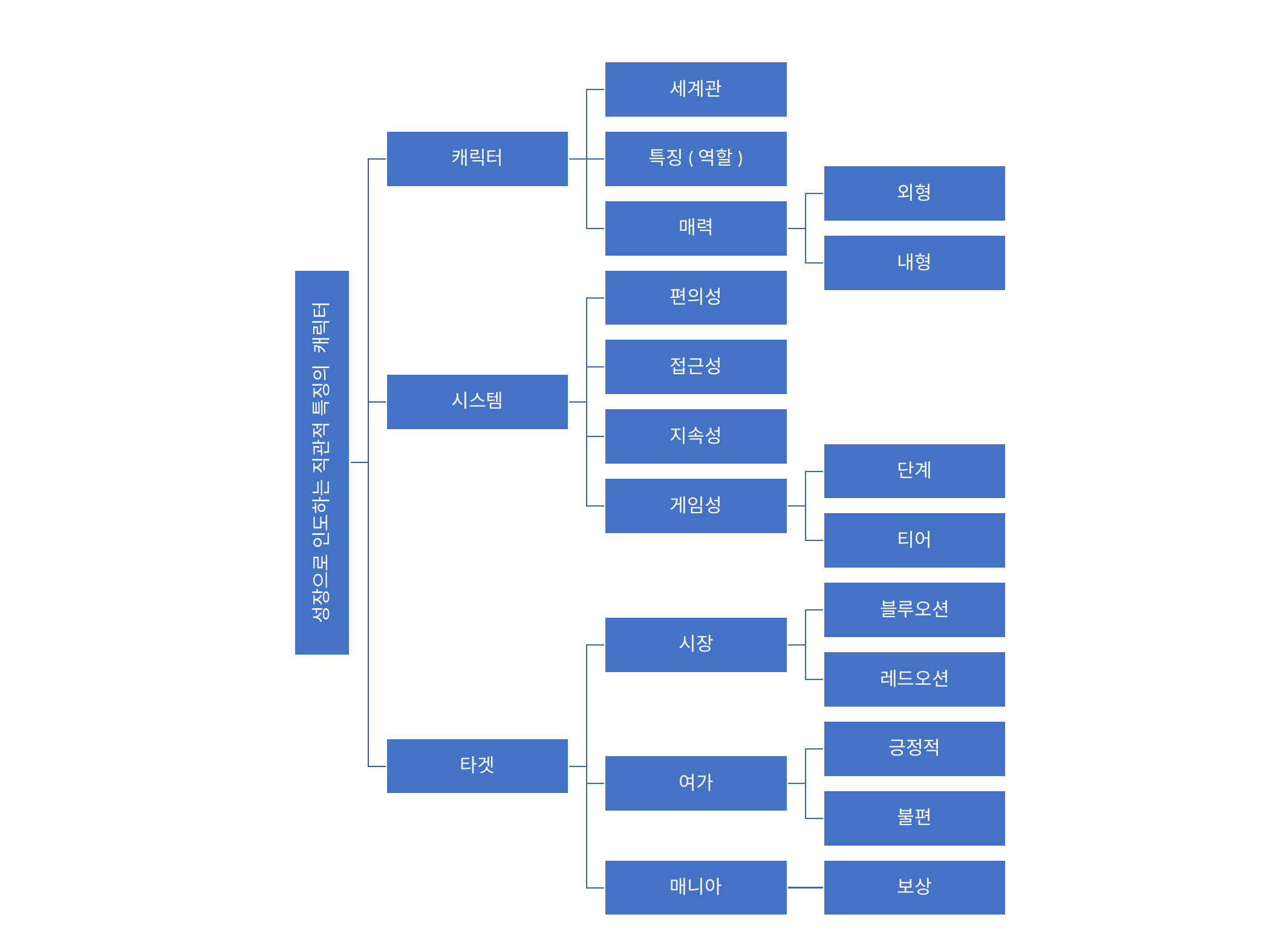

성장으로 인도하는 직관적 특징의  캐릭터
캐릭터
세계관
특징(역할)
매력
외형
내형
시스템
편의성
접근성
지속성
게임성
단계
티어
타겟
시장
블루오션
레드오션
여가
긍정적
불편
매니아
보상